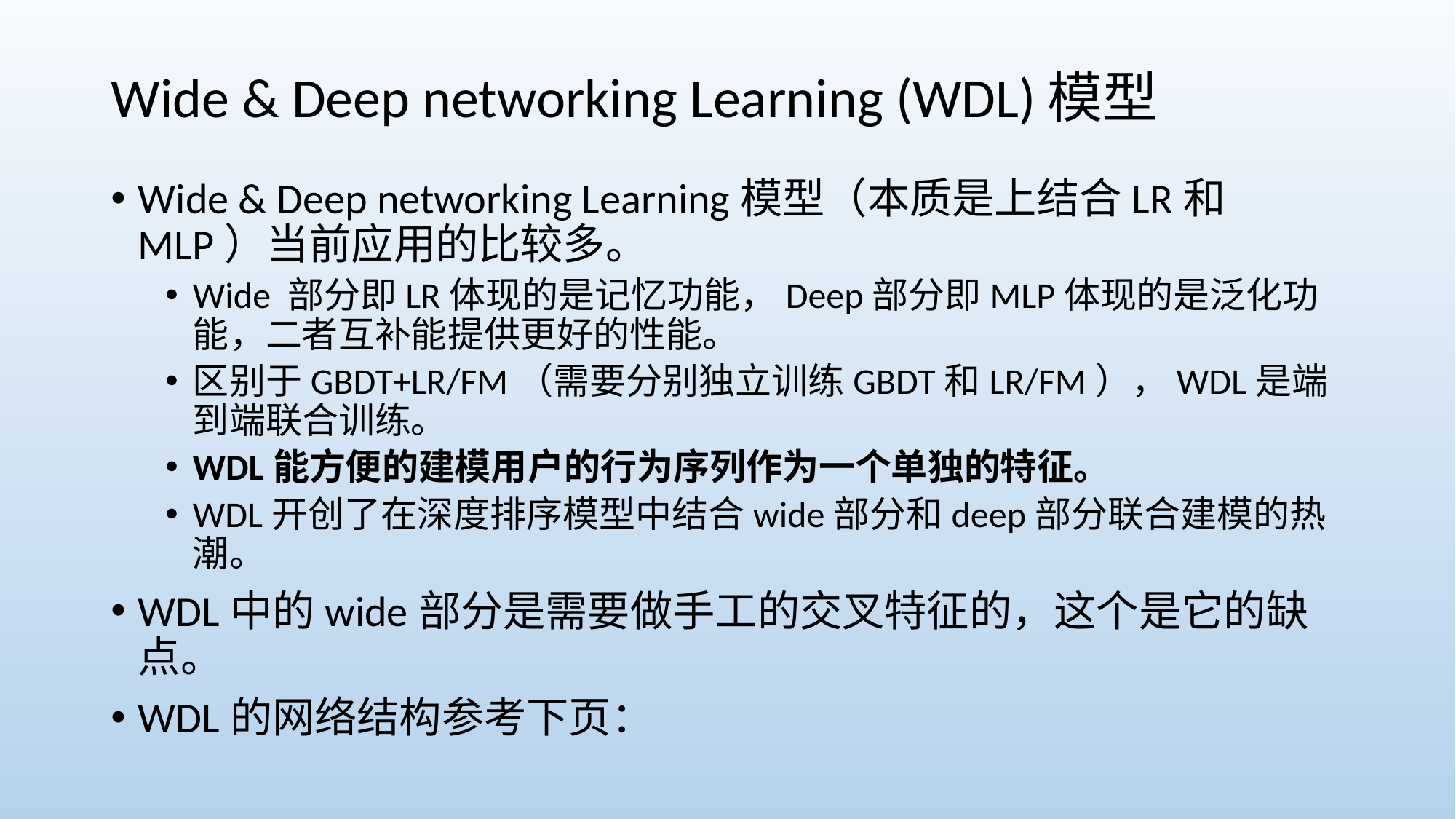

# Wide & Deep networking Learning (WDL)模型
Wide & Deep networking Learning模型（本质是上结合LR和MLP）当前应用的比较多。
Wide 部分即LR体现的是记忆功能，Deep部分即MLP体现的是泛化功能，二者互补能提供更好的性能。
区别于GBDT+LR/FM（需要分别独立训练GBDT和LR/FM），WDL是端到端联合训练。
WDL能方便的建模用户的行为序列作为一个单独的特征。
WDL开创了在深度排序模型中结合wide部分和deep部分联合建模的热潮。
WDL中的wide部分是需要做手工的交叉特征的，这个是它的缺点。
WDL的网络结构参考下页：